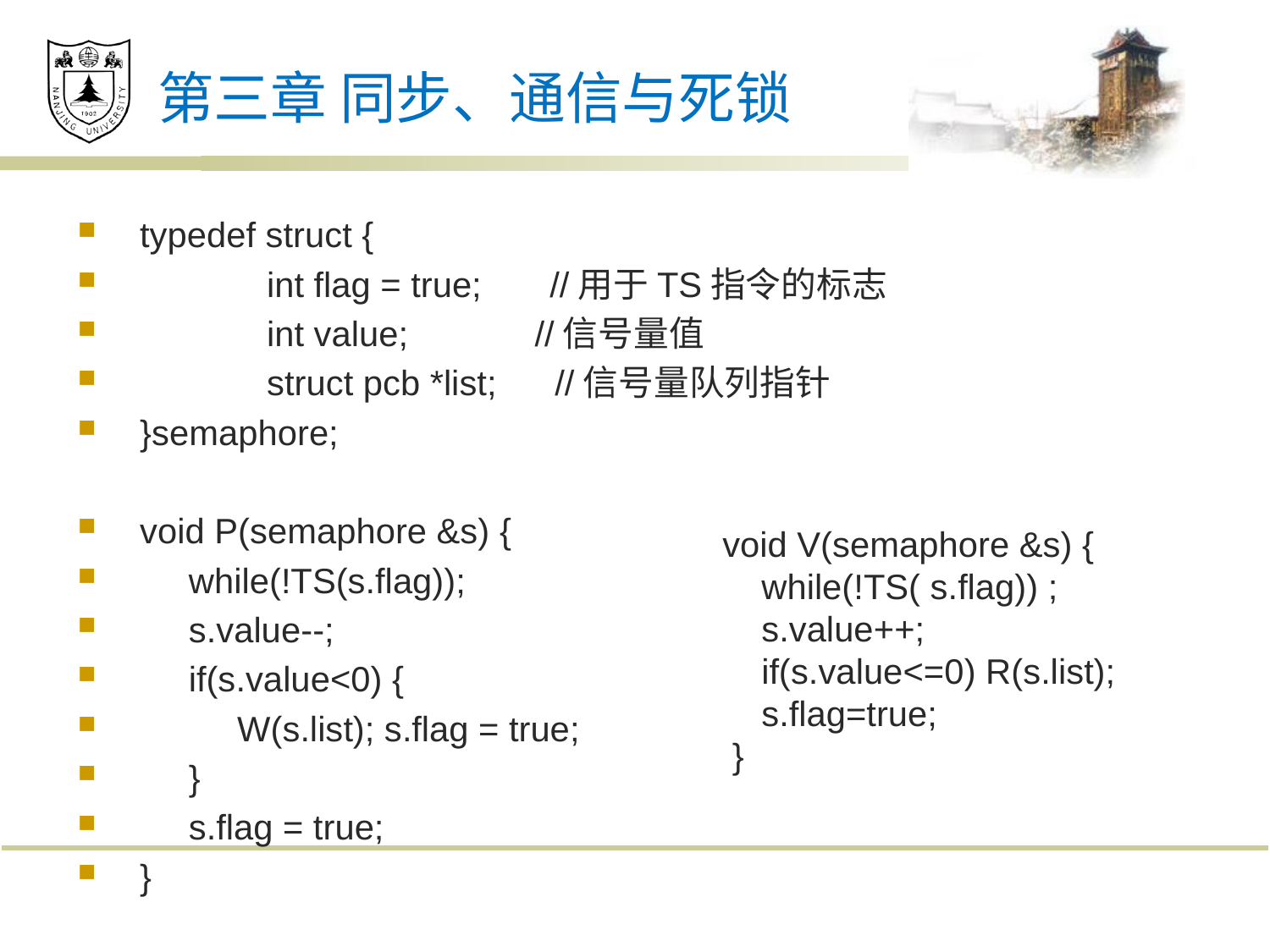

# 第三章 同步、通信与死锁
typedef struct {
	int flag = true;       //用于TS指令的标志
  	int value;             //信号量值
	struct pcb *list;      //信号量队列指针
}semaphore;

void P(semaphore &s) {
     while(!TS(s.flag));
     s.value--;
     if(s.value<0) {
          W(s.list); s.flag = true;
     }
     s.flag = true;
}

void V(semaphore &s) {
    while(!TS( s.flag)) ;
    s.value++;
    if(s.value<=0) R(s.list);
    s.flag=true;
 }